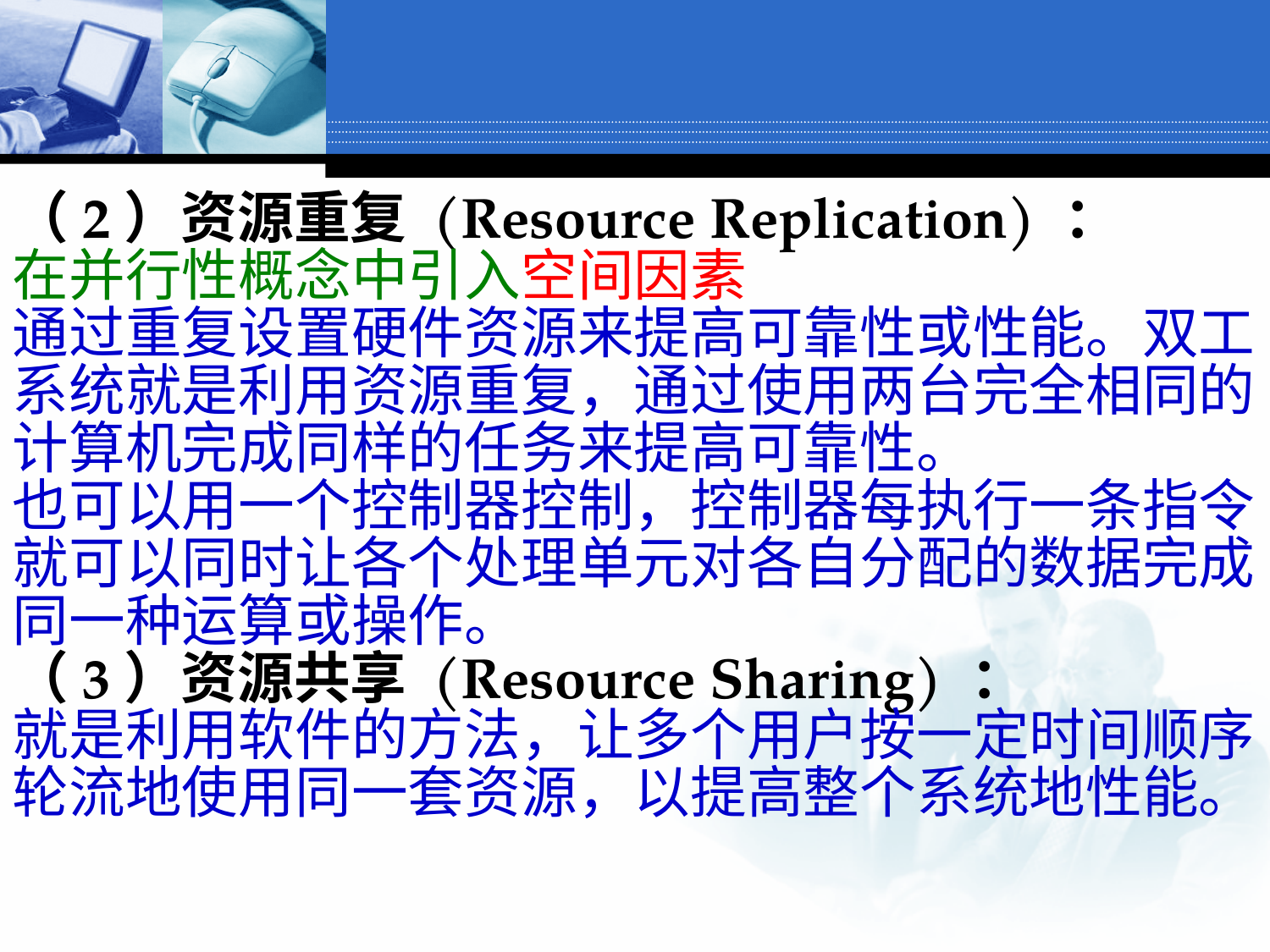

（2）资源重复 (Resource Replication) ：
在并行性概念中引入空间因素
通过重复设置硬件资源来提高可靠性或性能。双工系统就是利用资源重复，通过使用两台完全相同的计算机完成同样的任务来提高可靠性。
也可以用一个控制器控制，控制器每执行一条指令就可以同时让各个处理单元对各自分配的数据完成同一种运算或操作。
（3）资源共享 (Resource Sharing) ：
就是利用软件的方法，让多个用户按一定时间顺序轮流地使用同一套资源，以提高整个系统地性能。